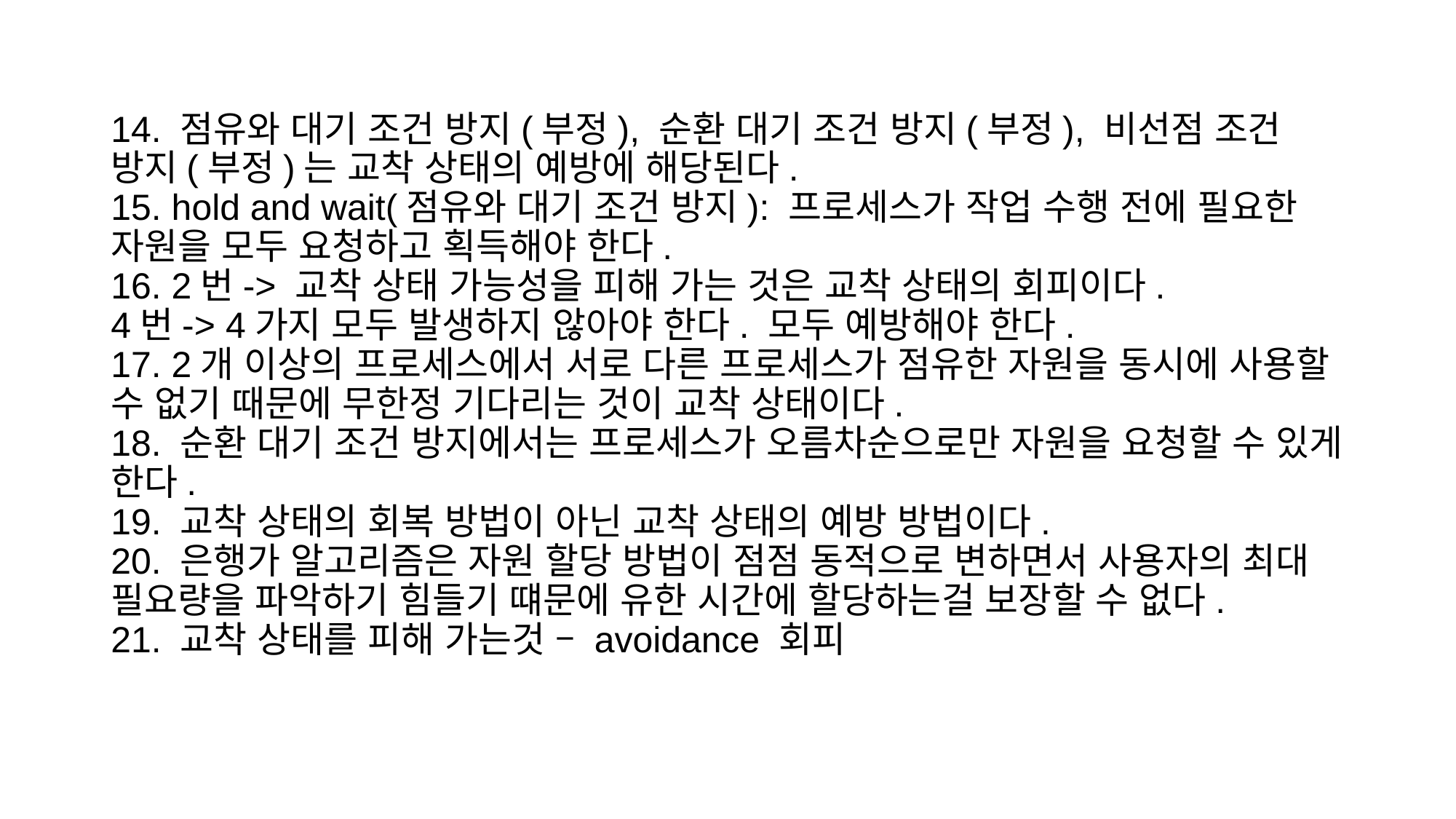

# 14. 점유와 대기 조건 방지(부정), 순환 대기 조건 방지(부정), 비선점 조건 방지(부정)는 교착 상태의 예방에 해당된다. 15. hold and wait(점유와 대기 조건 방지): 프로세스가 작업 수행 전에 필요한 자원을 모두 요청하고 획득해야 한다. 16. 2번-> 교착 상태 가능성을 피해 가는 것은 교착 상태의 회피이다. 4번-> 4가지 모두 발생하지 않아야 한다. 모두 예방해야 한다. 17. 2개 이상의 프로세스에서 서로 다른 프로세스가 점유한 자원을 동시에 사용할 수 없기 때문에 무한정 기다리는 것이 교착 상태이다. 18. 순환 대기 조건 방지에서는 프로세스가 오름차순으로만 자원을 요청할 수 있게 한다. 19. 교착 상태의 회복 방법이 아닌 교착 상태의 예방 방법이다. 20. 은행가 알고리즘은 자원 할당 방법이 점점 동적으로 변하면서 사용자의 최대 필요량을 파악하기 힘들기 떄문에 유한 시간에 할당하는걸 보장할 수 없다. 21. 교착 상태를 피해 가는것 – avoidance 회피